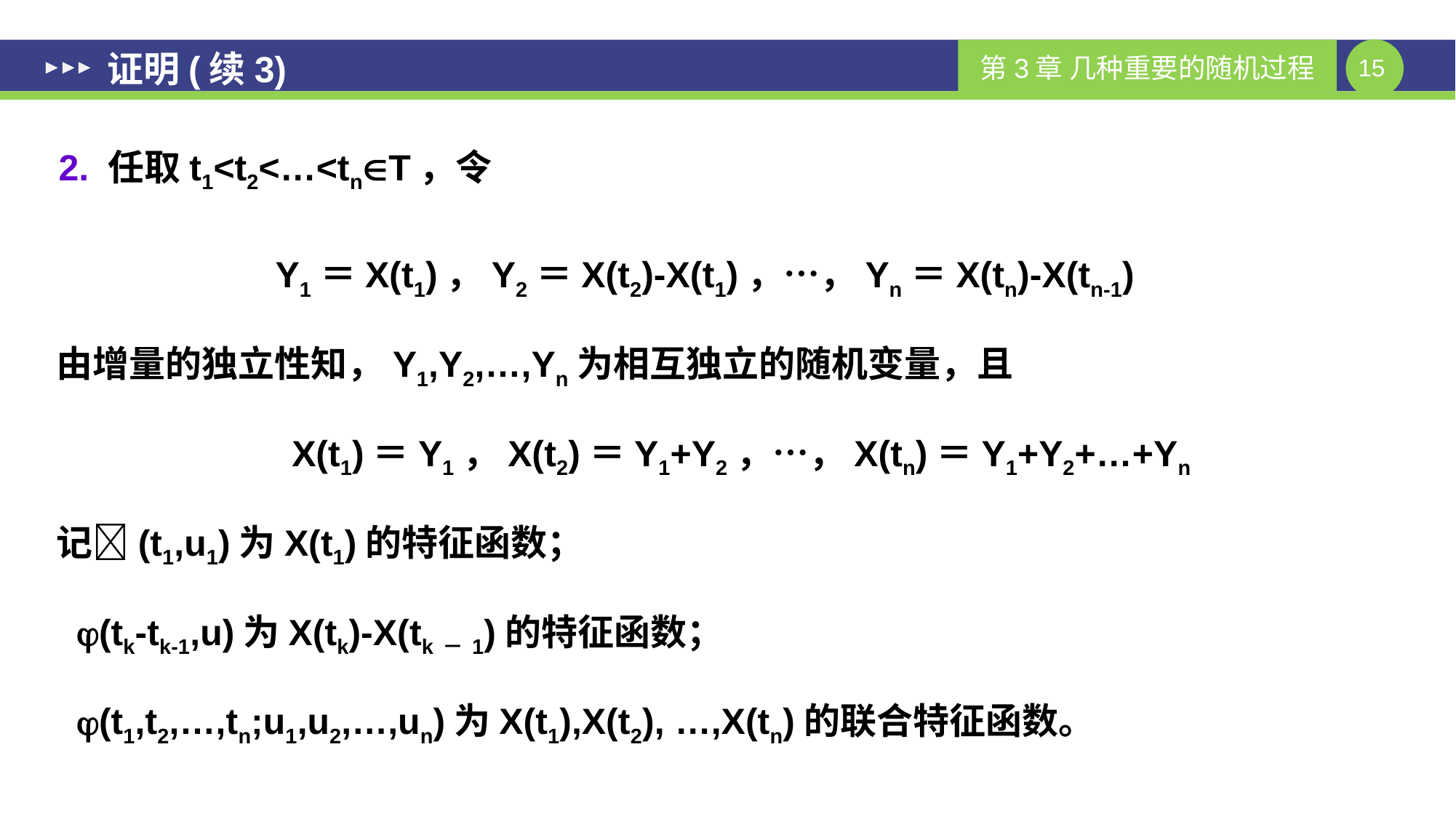

# 证明(续3)
2. 任取t1<t2<…<tn∈T，令
Y1＝X(t1)，Y2＝X(t2)-X(t1)，…，Yn＝X(tn)-X(tn-1)
由增量的独立性知，Y1,Y2,…,Yn为相互独立的随机变量，且
X(t1)＝Y1，X(t2)＝Y1+Y2，…，X(tn)＝Y1+Y2+…+Yn
记ϕ(t1,u1)为X(t1)的特征函数；
  ϕ(tk-tk-1,u)为X(tk)-X(tk－1)的特征函数；
  ϕ(t1,t2,…,tn;u1,u2,…,un)为X(t1),X(t2), …,X(tn)的联合特征函数。